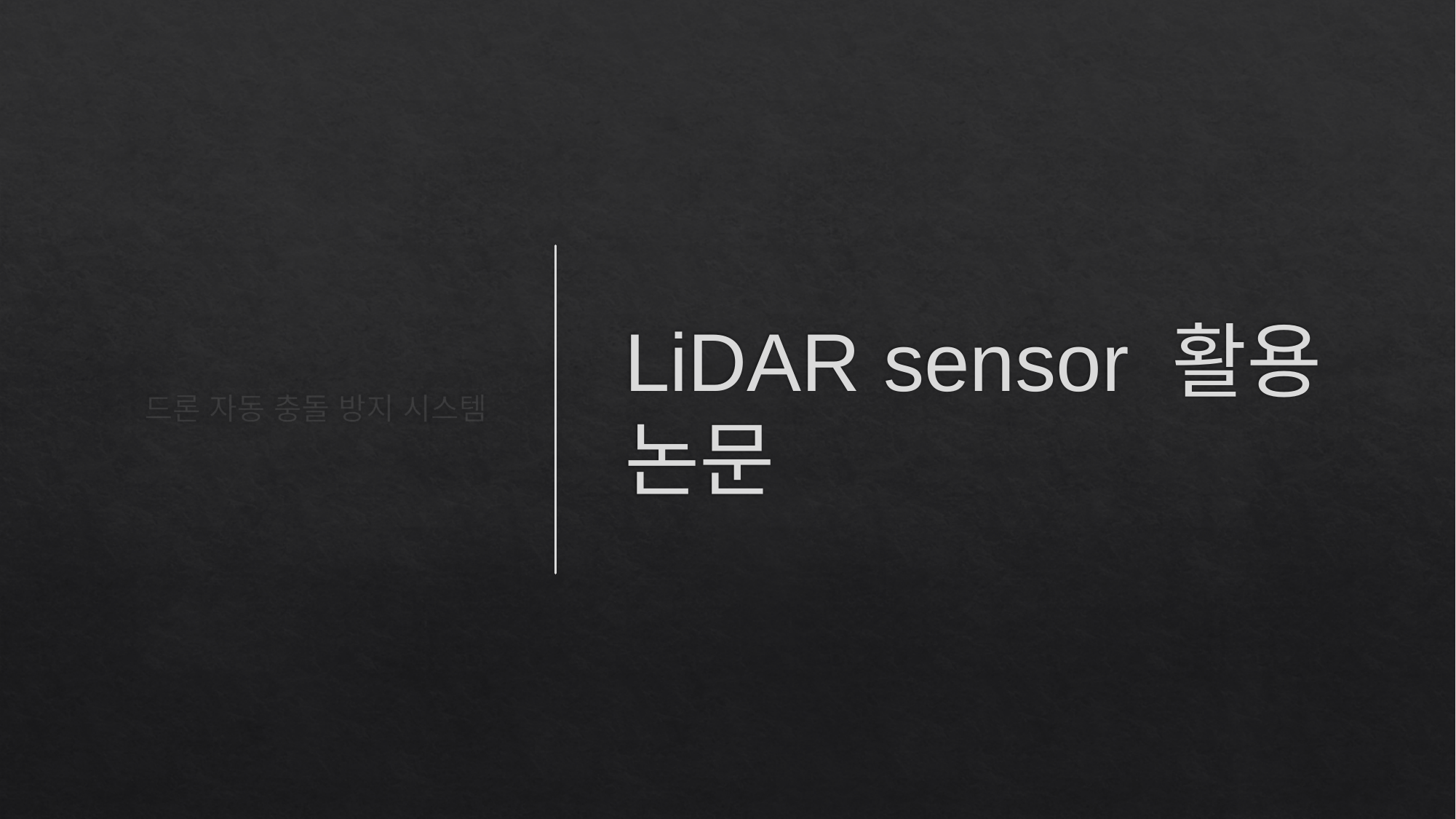

드론 자동 충돌 방지 시스템
# LiDAR sensor 활용 논문